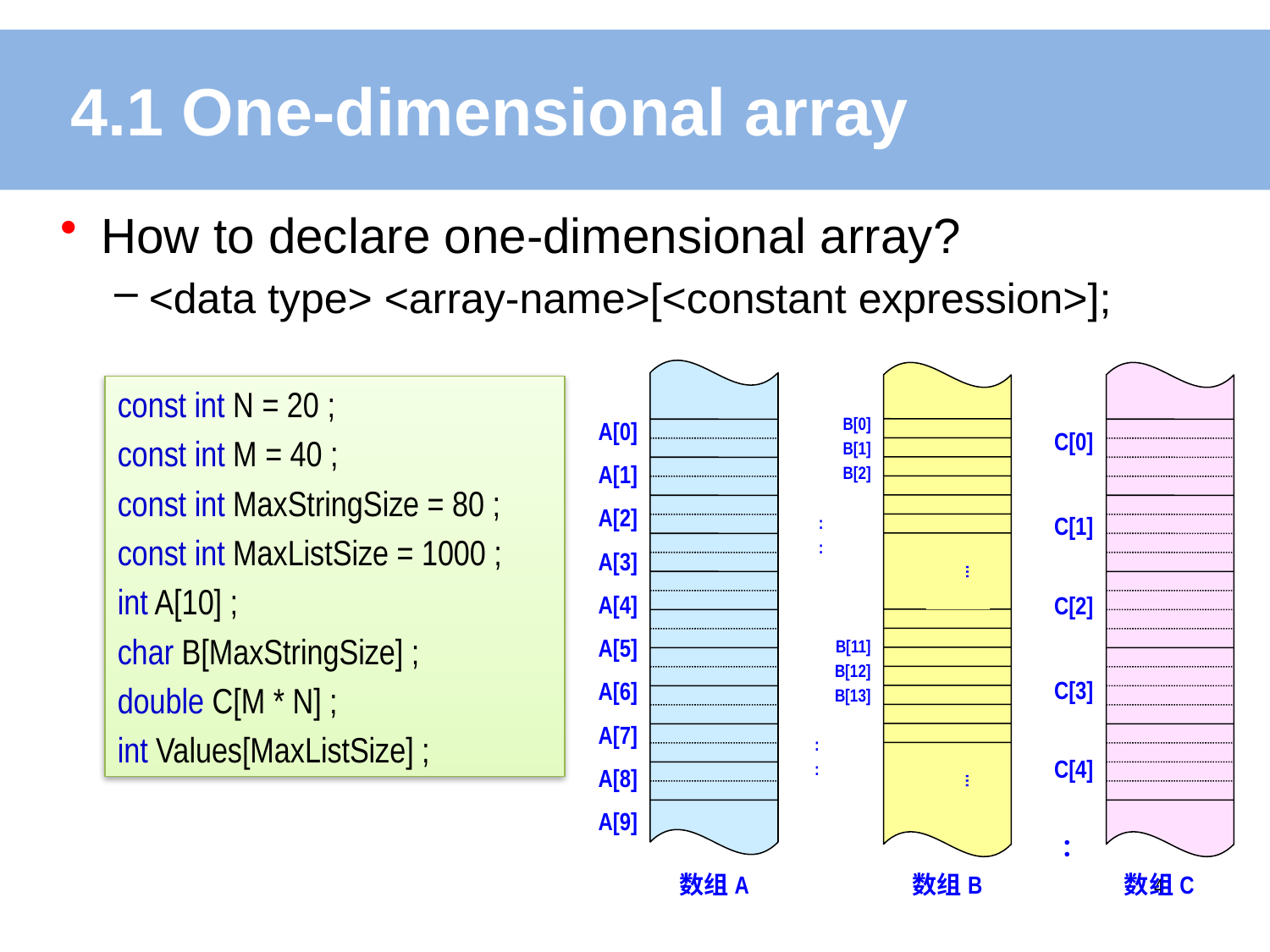

# 4.1 One-dimensional array
How to declare one-dimensional array?
<data type> <array-name>[<constant expression>];

A[0]
A[1]
A[2]
A[3]
A[4]
A[5]
A[6]
A[7]
A[8]
A[9]
数组A

…

…
B[0]
 B[1]
 B[2]

  :
  :

B[11]
B[12]
B[13]

 :
 :
数组B

C[0]
C[1]
C[2]
C[3]
C[4]
  ：

数组C
const int N = 20 ;
const int M = 40 ;
const int MaxStringSize = 80 ;
const int MaxListSize = 1000 ;
int A[10] ;
char B[MaxStringSize] ;
double C[M * N] ;
int Values[MaxListSize] ;
4